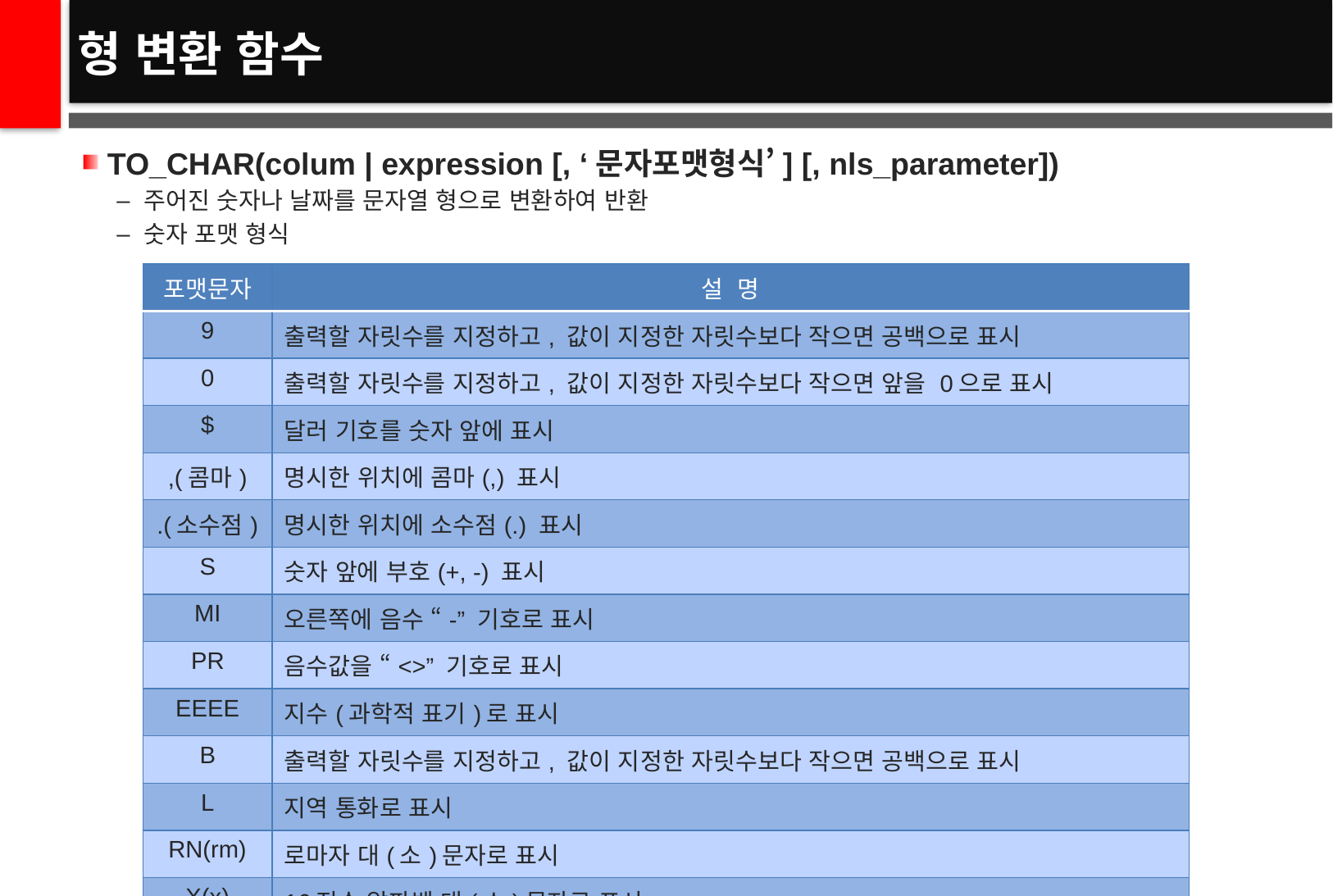

# 형 변환 함수
TO_CHAR(colum | expression [, ‘문자포맷형식’] [, nls_parameter])
주어진 숫자나 날짜를 문자열 형으로 변환하여 반환
숫자 포맷 형식

| 포맷문자 | 설 명 |
| --- | --- |
| 9 | 출력할 자릿수를 지정하고, 값이 지정한 자릿수보다 작으면 공백으로 표시 |
| 0 | 출력할 자릿수를 지정하고, 값이 지정한 자릿수보다 작으면 앞을 0으로 표시 |
| $ | 달러 기호를 숫자 앞에 표시 |
| ,(콤마) | 명시한 위치에 콤마(,) 표시 |
| .(소수점) | 명시한 위치에 소수점(.) 표시 |
| S | 숫자 앞에 부호(+, -) 표시 |
| MI | 오른쪽에 음수 “-” 기호로 표시 |
| PR | 음수값을 “<>” 기호로 표시 |
| EEEE | 지수(과학적 표기)로 표시 |
| B | 출력할 자릿수를 지정하고, 값이 지정한 자릿수보다 작으면 공백으로 표시 |
| L | 지역 통화로 표시 |
| RN(rm) | 로마자 대(소)문자로 표시 |
| X(x) | 16진수 알파벳 대(소)문자로 표시 |